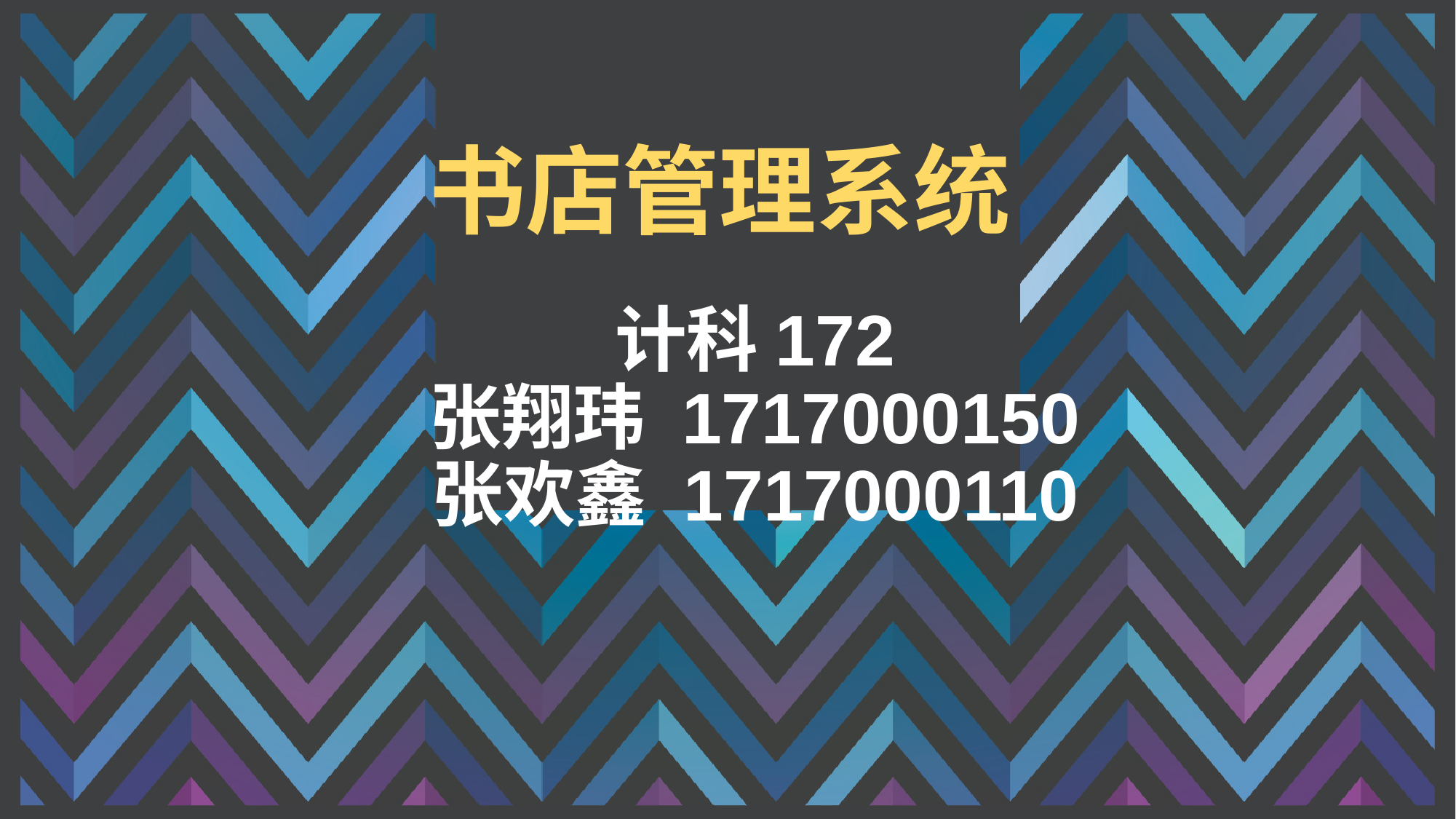

书店管理系统
# 计科172 张翔玮 1717000150 张欢鑫 1717000110